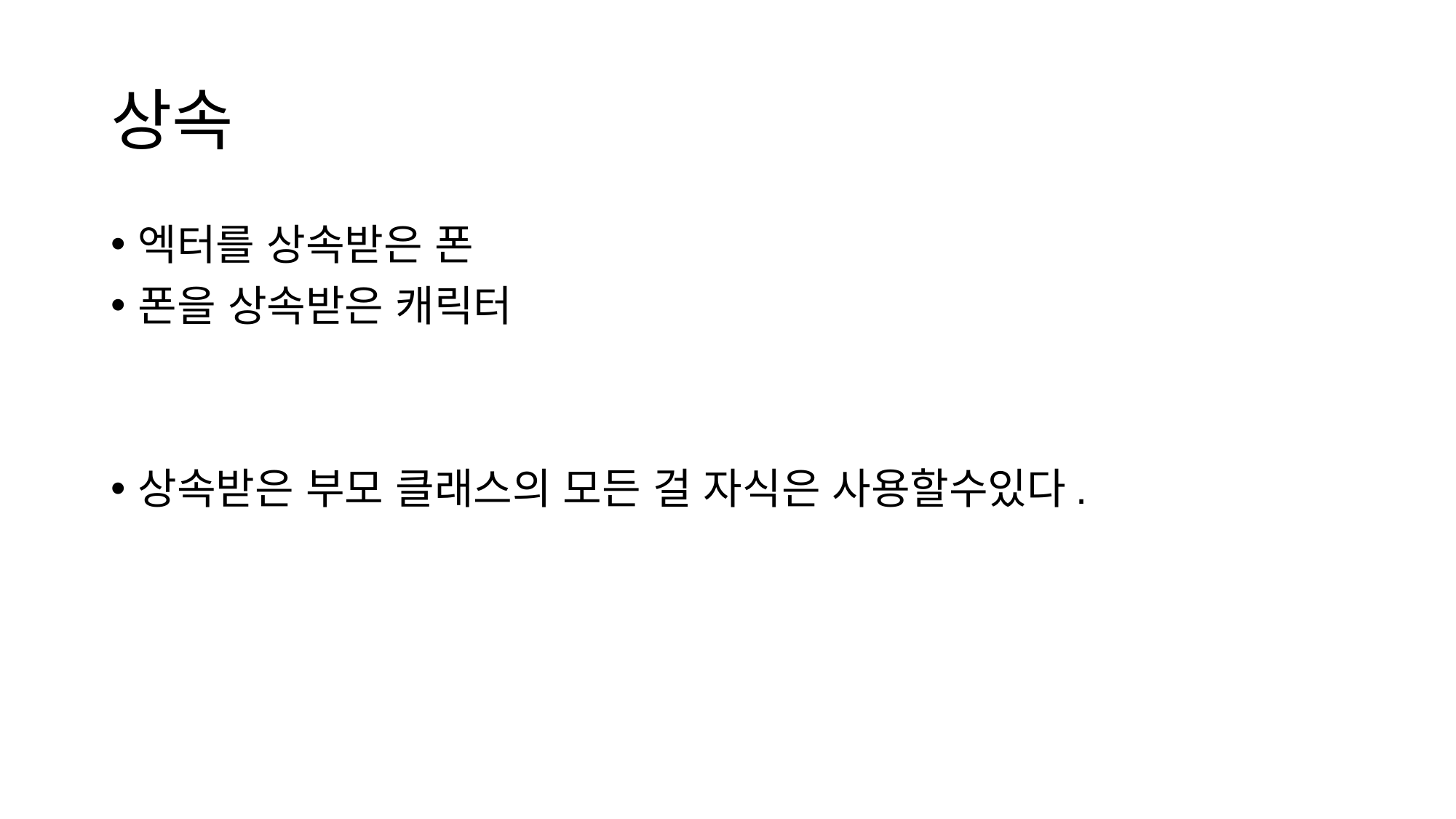

# 상속
엑터를 상속받은 폰
폰을 상속받은 캐릭터

상속받은 부모 클래스의 모든 걸 자식은 사용할수있다.